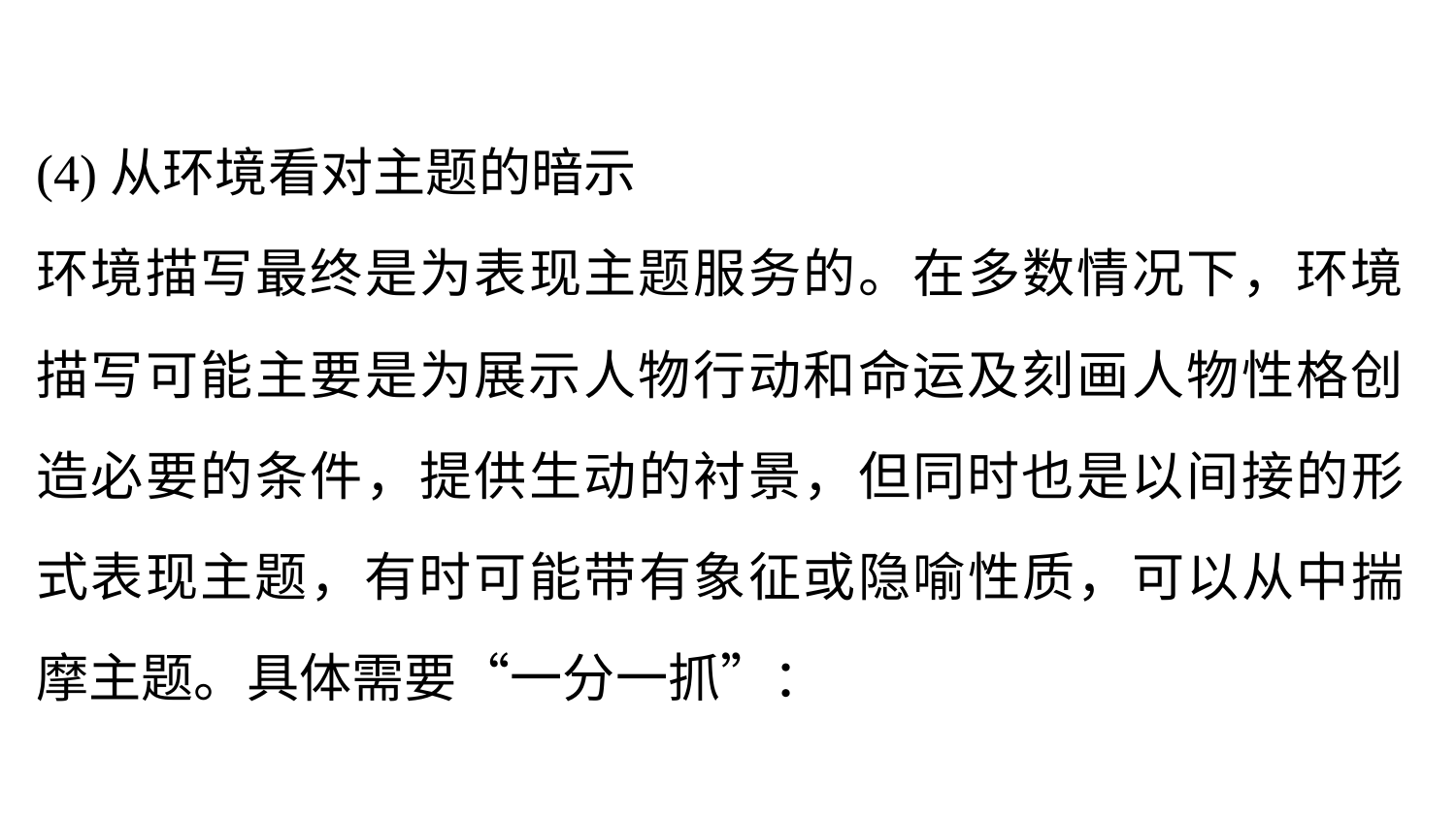

(4)从环境看对主题的暗示
环境描写最终是为表现主题服务的。在多数情况下，环境描写可能主要是为展示人物行动和命运及刻画人物性格创造必要的条件，提供生动的衬景，但同时也是以间接的形式表现主题，有时可能带有象征或隐喻性质，可以从中揣摩主题。具体需要“一分一抓”：